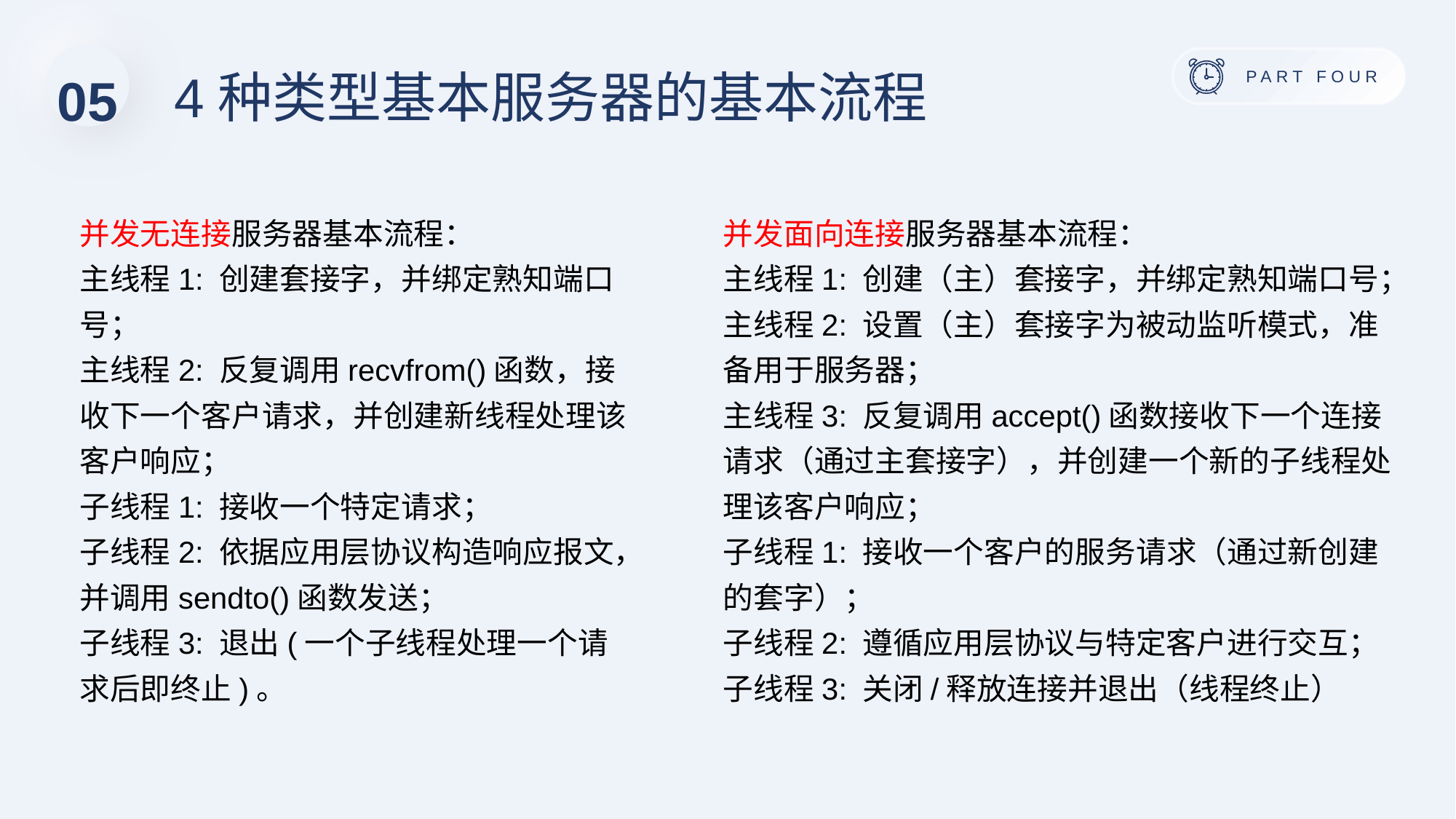

05
4种类型基本服务器的基本流程
并发无连接服务器基本流程：
主线程1: 创建套接字，并绑定熟知端口号；
主线程2: 反复调用recvfrom()函数，接收下一个客户请求，并创建新线程处理该客户响应；
子线程1: 接收一个特定请求；
子线程2: 依据应用层协议构造响应报文，并调用sendto()函数发送；
子线程3: 退出(一个子线程处理一个请求后即终止)。
并发面向连接服务器基本流程：
主线程1: 创建（主）套接字，并绑定熟知端口号；
主线程2: 设置（主）套接字为被动监听模式，准备用于服务器；
主线程3: 反复调用accept()函数接收下一个连接请求（通过主套接字），并创建一个新的子线程处理该客户响应；
子线程1: 接收一个客户的服务请求（通过新创建的套字）；
子线程2: 遵循应用层协议与特定客户进行交互；
子线程3: 关闭/释放连接并退出（线程终止）